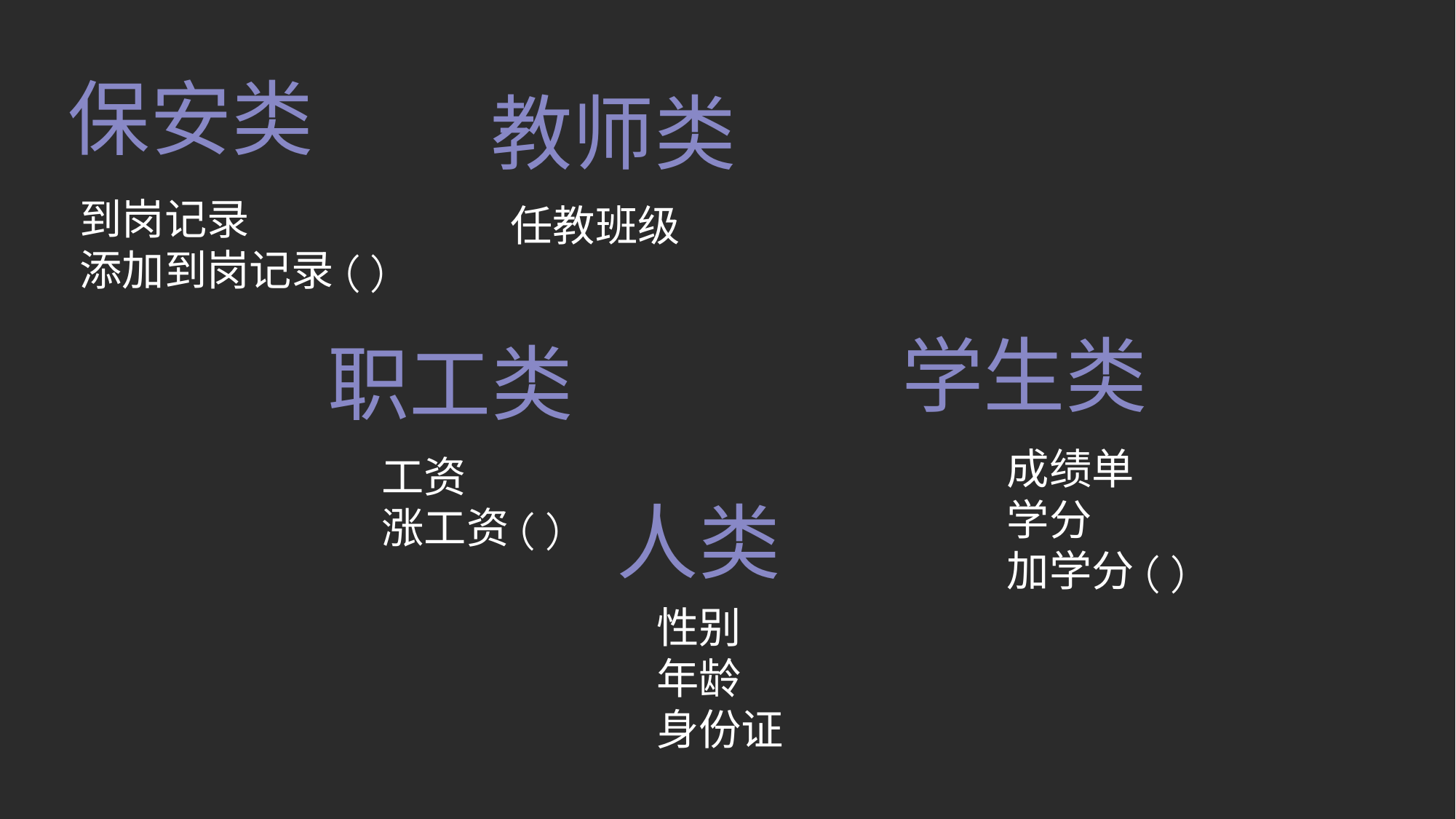

保安类
教师类
到岗记录
添加到岗记录()
任教班级
学生类
职工类
成绩单
学分
加学分()
工资
涨工资()
人类
性别
年龄
身份证